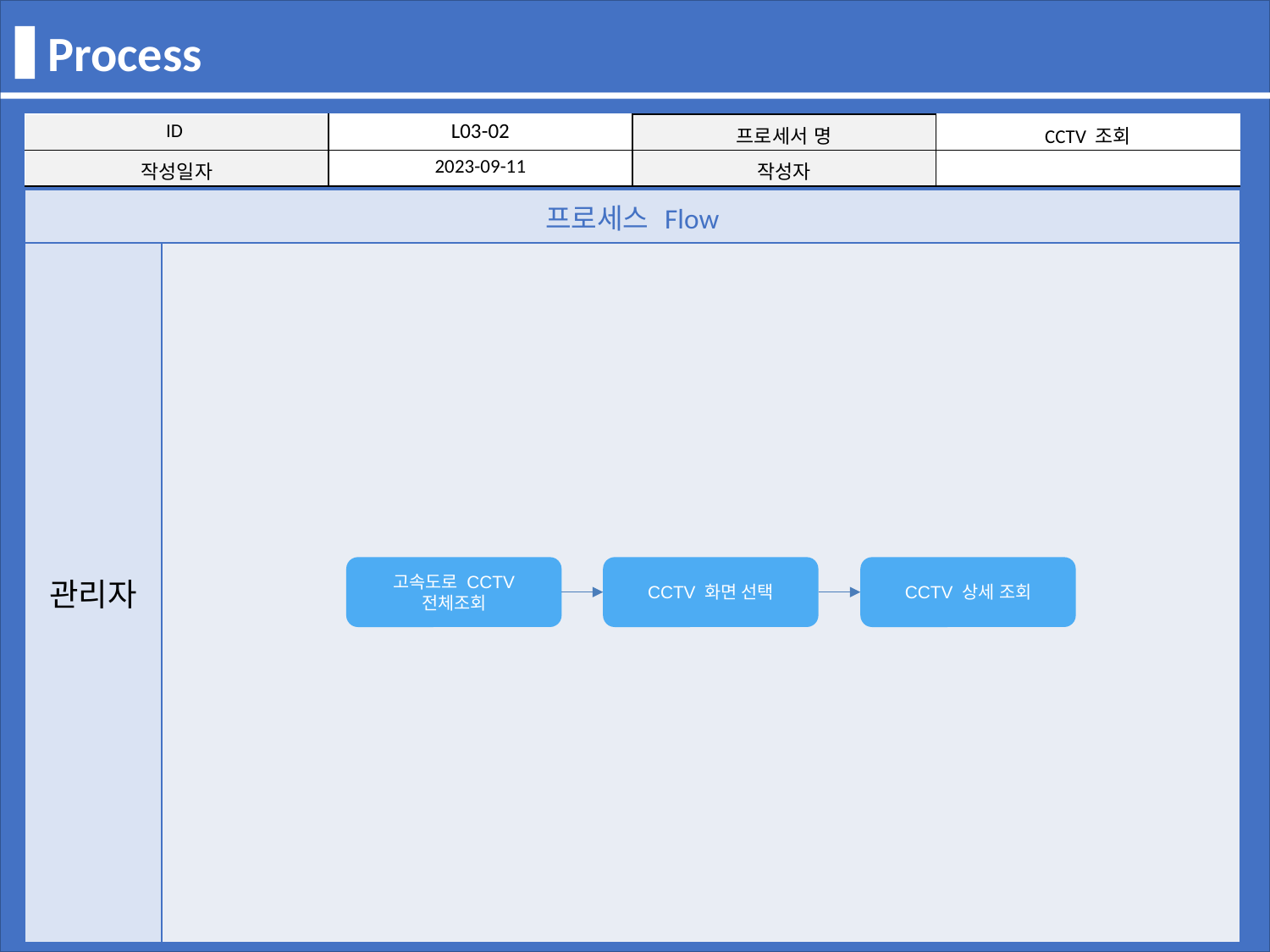

Process

| ID | L03-02 | 프로세서 명 | CCTV 조회 |
| --- | --- | --- | --- |
| 작성일자 | 2023-09-11 | 작성자 |  |
| 프로세스 Flow |  |
| --- | --- |
| 관리자 |  |
고속도로 CCTV 전체조회
CCTV 화면 선택
CCTV 상세 조회